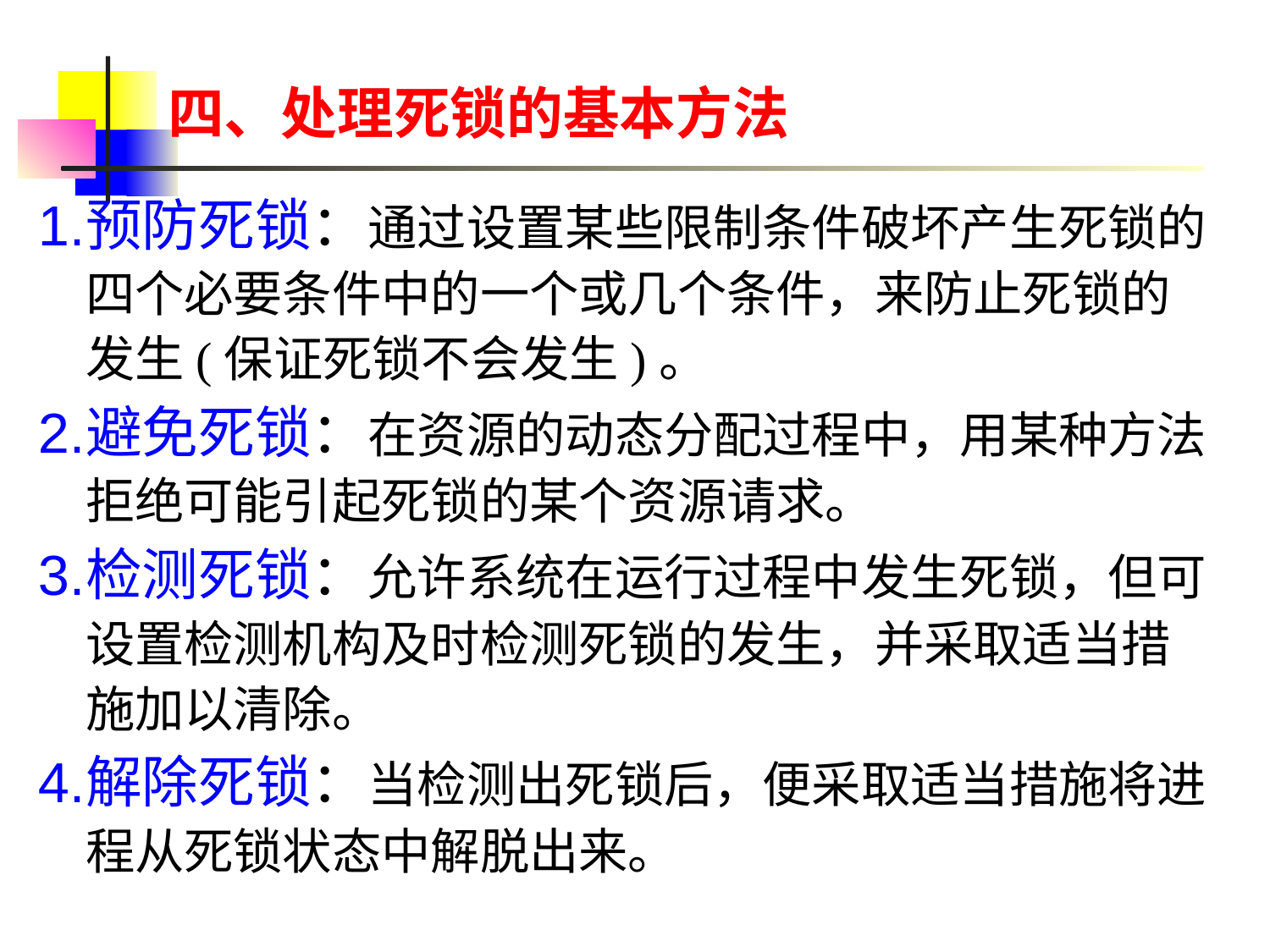

# 四、处理死锁的基本方法
预防死锁：通过设置某些限制条件破坏产生死锁的四个必要条件中的一个或几个条件，来防止死锁的发生(保证死锁不会发生)。
避免死锁：在资源的动态分配过程中，用某种方法拒绝可能引起死锁的某个资源请求。
检测死锁：允许系统在运行过程中发生死锁，但可设置检测机构及时检测死锁的发生，并采取适当措施加以清除。
解除死锁：当检测出死锁后，便采取适当措施将进程从死锁状态中解脱出来。